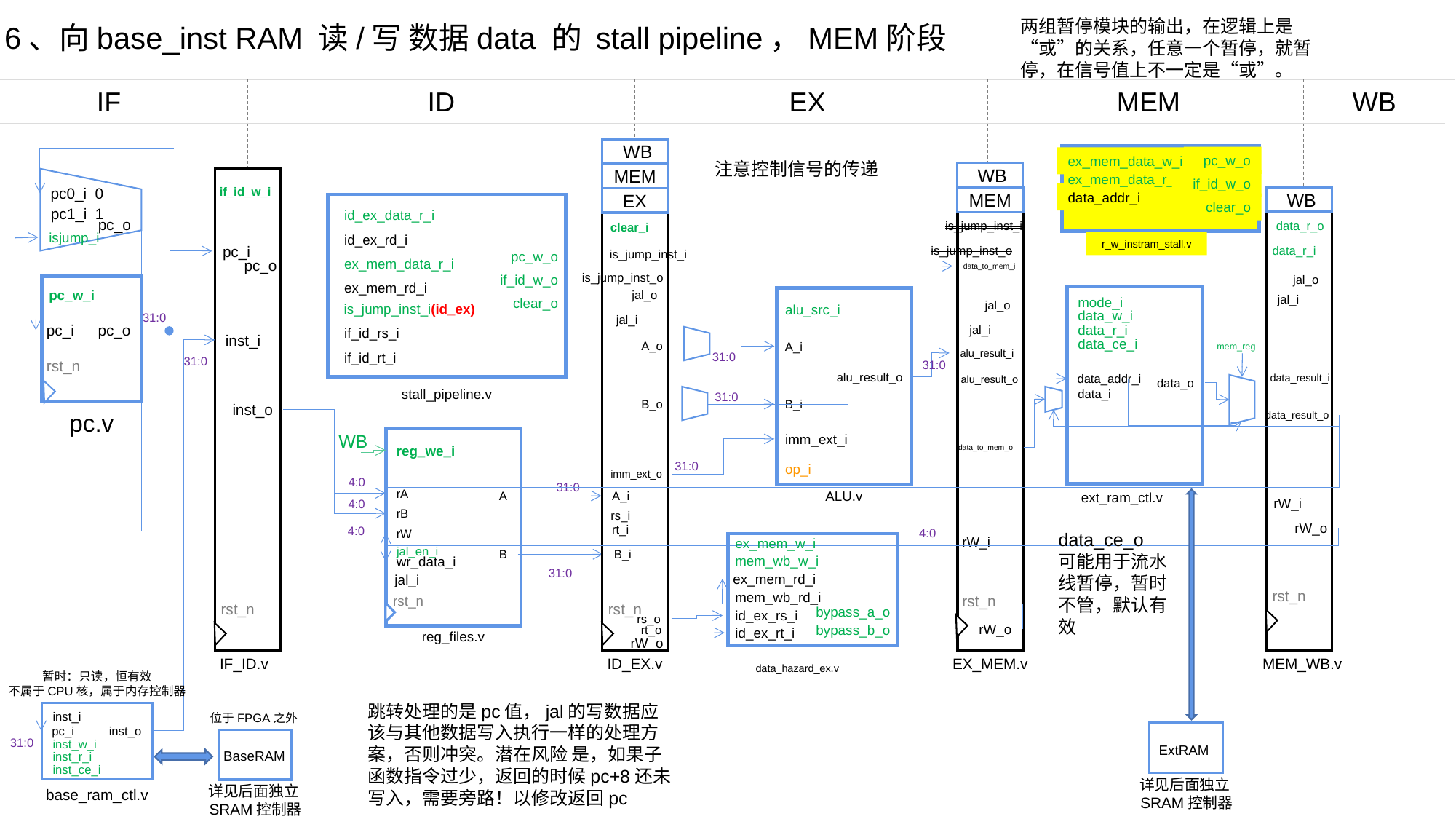

两组暂停模块的输出，在逻辑上是“或”的关系，任意一个暂停，就暂停，在信号值上不一定是“或”。
6、向base_inst RAM 读/写 数据data 的 stall pipeline，MEM阶段
IF
ID
EX
MEM
WB
WB

pc_w_o
ex_mem_data_w_i
注意控制信号的传递
WB

MEM

ex_mem_data_r_i

if_id_w_o
if_id_w_i
pc0_i  0
WB

MEM
data_addr_i
EX

clear_o

pc1_i  1
id_ex_data_r_i
pc_o

is_jump_inst_i
data_r_o
clear_i
isjump_i
id_ex_rd_i
r_w_instram_stall.v
pc_i
data_r_i
is_jump_inst_o
is_jump_inst_i
pc_w_o
ex_mem_data_r_i
pc_o
data_to_mem_i
is_jump_inst_o
if_id_w_o
jal_o
ex_mem_rd_i

pc_w_i
jal_o
jal_i

mode_i
clear_o
jal_o
is_jump_inst_i(id_ex)
alu_src_i
data_w_i
31:0
jal_i
pc_i
pc_o
data_r_i
jal_i
if_id_rs_i
inst_i

data_ce_i

A_o
A_i
mem_reg
alu_result_i
if_id_rt_i
31:0
31:0
rst_n
31:0
alu_result_o
data_addr_i
data_result_i
alu_result_o
data_o
stall_pipeline.v
data_i

31:0

B_i
B_o
inst_o
pc.v
data_result_o
WB
imm_ext_i

reg_we_i
data_to_mem_o
31:0
op_i
imm_ext_o
4:0
31:0
rA
ALU.v
A
A_i
ext_ram_ctl.v
rW_i

4:0
rB
rs_i
rW_o
rt_i
4:0
4:0
rW
data_ce_o
可能用于流水线暂停，暂时不管，默认有效
rW_i
ex_mem_w_i

jal_en_i
B
B_i
mem_wb_w_i
wr_data_i
31:0
ex_mem_rd_i
jal_i
rst_n
mem_wb_rd_i
rst_n
rst_n
rst_n
rst_n
bypass_a_o
id_ex_rs_i

rs_o

rW_o
bypass_b_o
rt_o

id_ex_rt_i
reg_files.v

rW_o
IF_ID.v
ID_EX.v
EX_MEM.v
MEM_WB.v
data_hazard_ex.v
暂时：只读，恒有效
不属于CPU核，属于内存控制器
跳转处理的是pc值，jal的写数据应该与其他数据写入执行一样的处理方案，否则冲突。潜在风险 是，如果子函数指令过少，返回的时候pc+8还未写入，需要旁路！以修改返回pc

inst_i
位于FPGA之外
pc_i
inst_o

31:0

inst_w_i
ExtRAM
BaseRAM
inst_r_i

inst_ce_i
详见后面独立SRAM控制器
详见后面独立SRAM控制器
base_ram_ctl.v